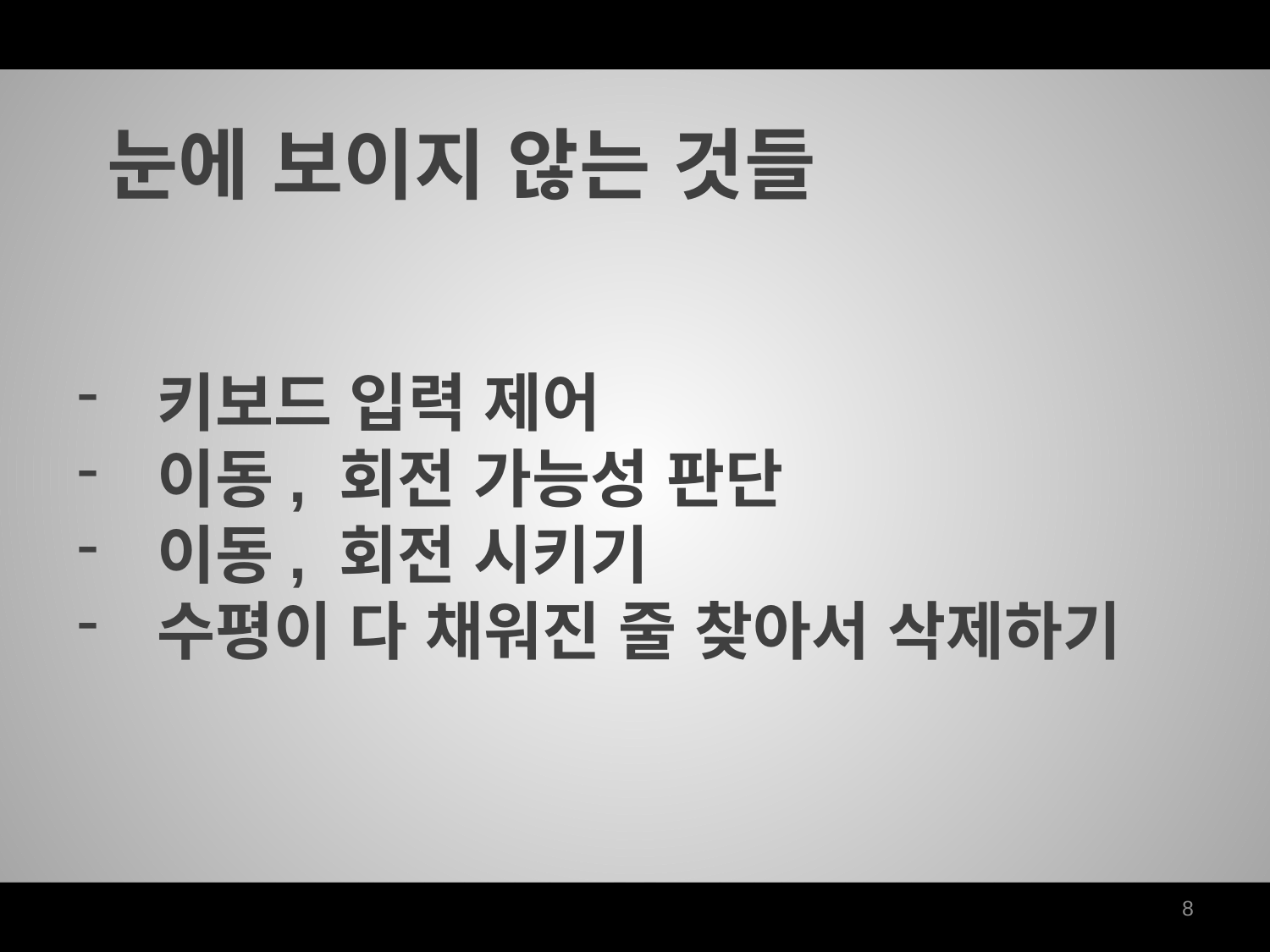

눈에 보이지 않는 것들
키보드 입력 제어
이동, 회전 가능성 판단
이동, 회전 시키기
수평이 다 채워진 줄 찾아서 삭제하기
8